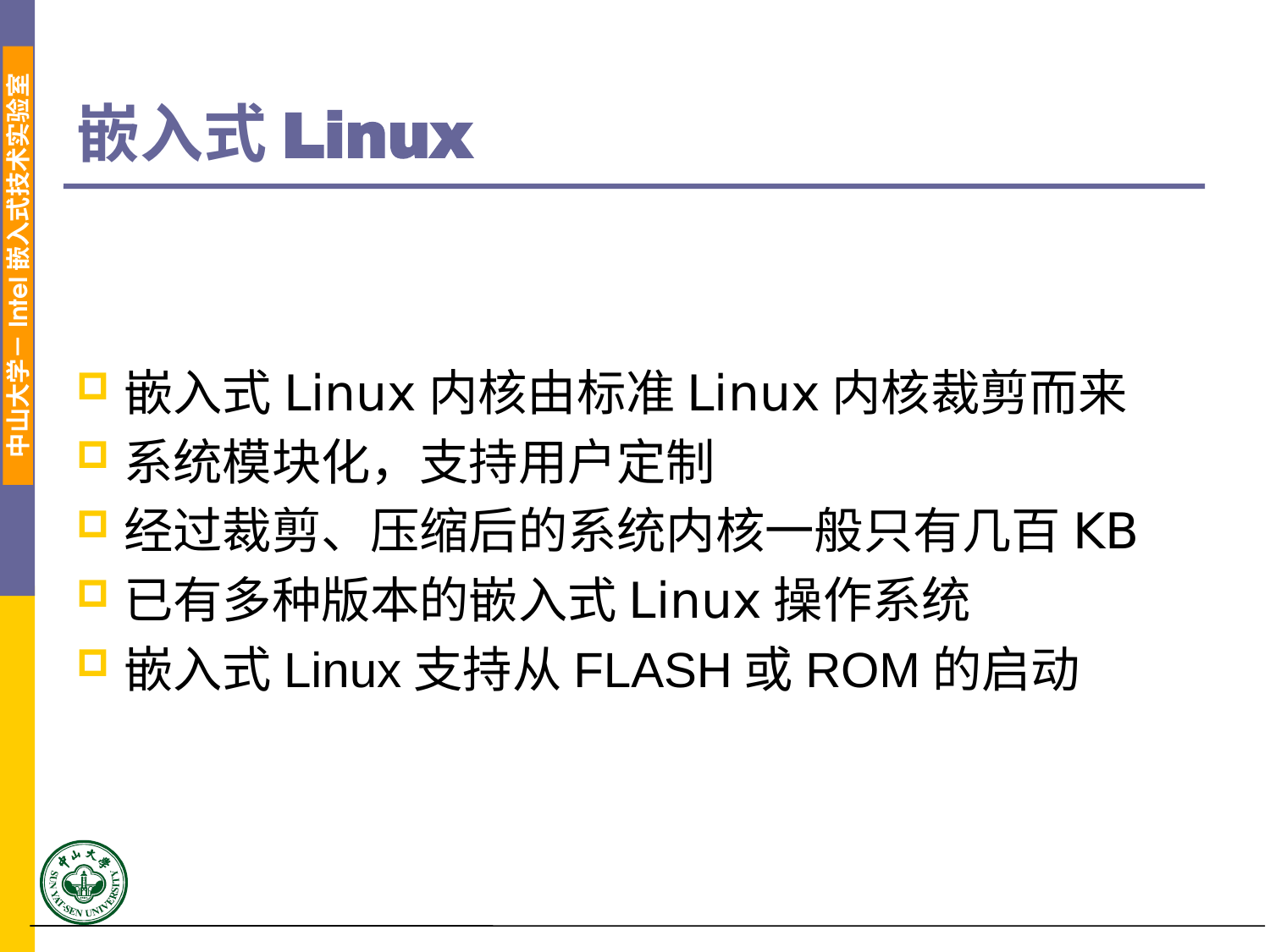

# 嵌入式Linux
嵌入式Linux内核由标准Linux内核裁剪而来
系统模块化，支持用户定制
经过裁剪、压缩后的系统内核一般只有几百KB
已有多种版本的嵌入式Linux操作系统
嵌入式Linux支持从FLASH或ROM的启动